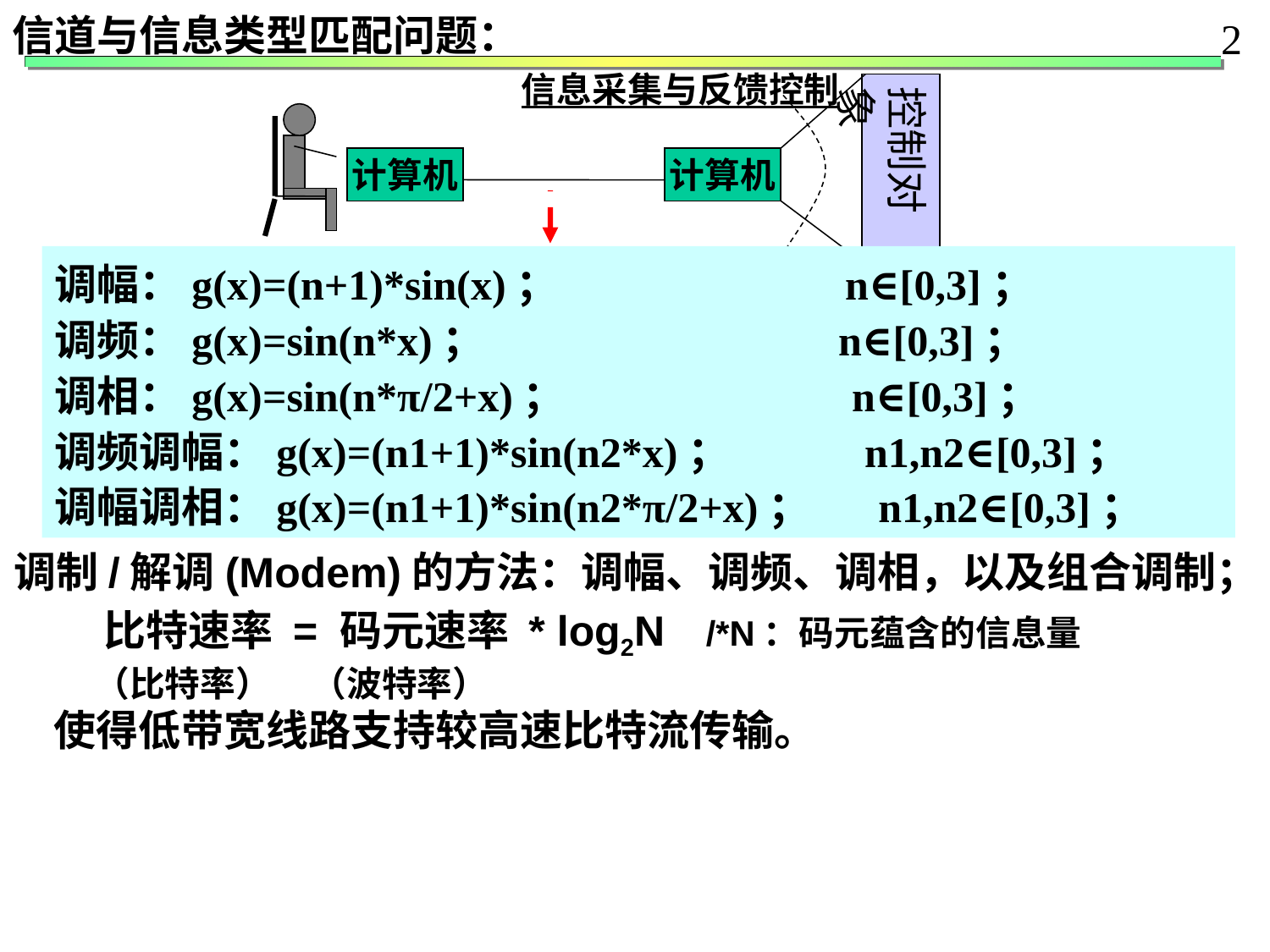

信道与信息类型匹配问题：
2

信息采集与反馈控制

控制对象

计算机
计算机

调幅：g(x)=(n+1)*sin(x)；                             n∈[0,3]；
调频：g(x)=sin(n*x)；                                    n∈[0,3]；
调相：g(x)=sin(n*π/2+x)；                             n∈[0,3]；
调频调幅：g(x)=(n1+1)*sin(n2*x)；             n1,n2∈[0,3]；
调幅调相：g(x)=(n1+1)*sin(n2*π/2+x)；      n1,n2∈[0,3]；
数字型
信源
数字信道
数字型
信宿

Modem
Modem

Codec
Codec
模拟型
信源

模拟型
信宿

模拟信道

调制/解调(Modem)的方法：调幅、调频、调相，以及组合调制；
       比特速率 = 码元速率 * log2N   /*N：码元蕴含的信息量
         （比特率）     （波特率）
    使得低带宽线路支持较高速比特流传输。